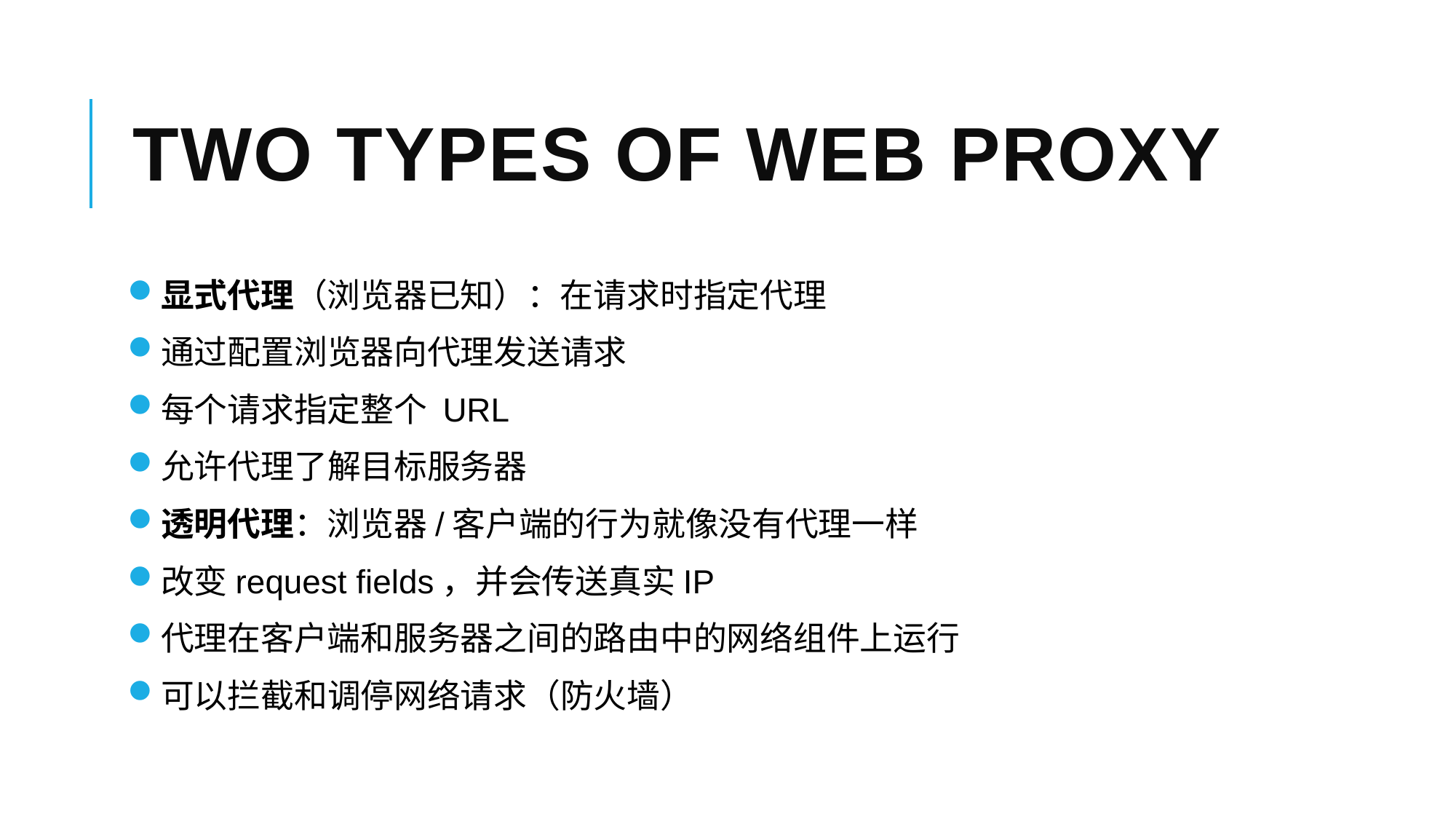

# Two types of web proxy
显式代理（浏览器已知）：在请求时指定代理
通过配置浏览器向代理发送请求
每个请求指定整个 URL
允许代理了解目标服务器
透明代理：浏览器/客户端的行为就像没有代理一样
改变request fields，并会传送真实IP
代理在客户端和服务器之间的路由中的网络组件上运行
可以拦截和调停网络请求（防火墙）